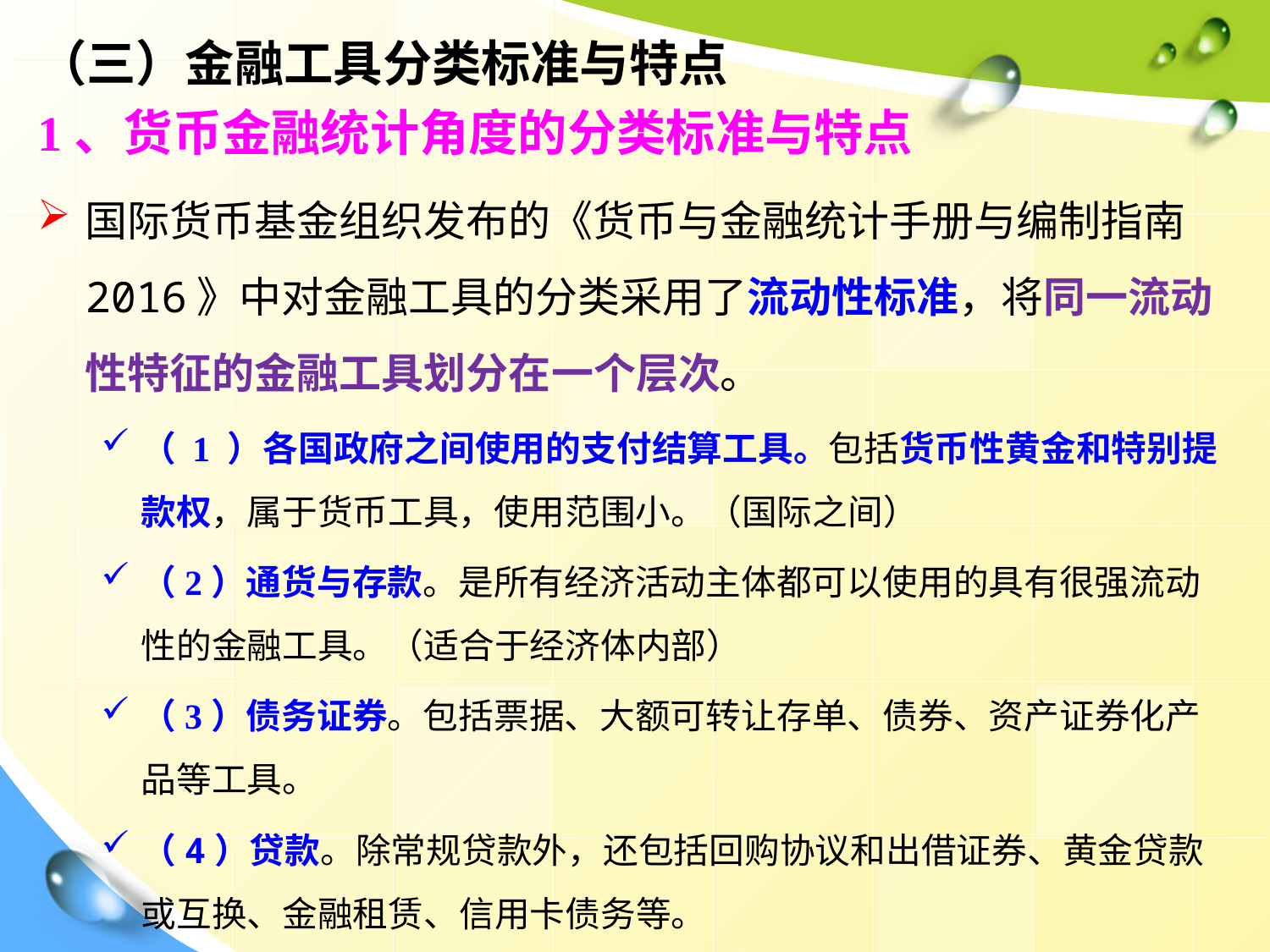

（三）金融工具分类标准与特点
1、货币金融统计角度的分类标准与特点
国际货币基金组织发布的《货币与金融统计手册与编制指南2016》中对金融工具的分类采用了流动性标准，将同一流动性特征的金融工具划分在一个层次。
（ 1 ）各国政府之间使用的支付结算工具。包括货币性黄金和特别提款权，属于货币工具，使用范围小。（国际之间）
（2）通货与存款。是所有经济活动主体都可以使用的具有很强流动性的金融工具。（适合于经济体内部）
（3）债务证券。包括票据、大额可转让存单、债券、资产证券化产品等工具。
（4）贷款。除常规贷款外，还包括回购协议和出借证券、黄金贷款或互换、金融租赁、信用卡债务等。